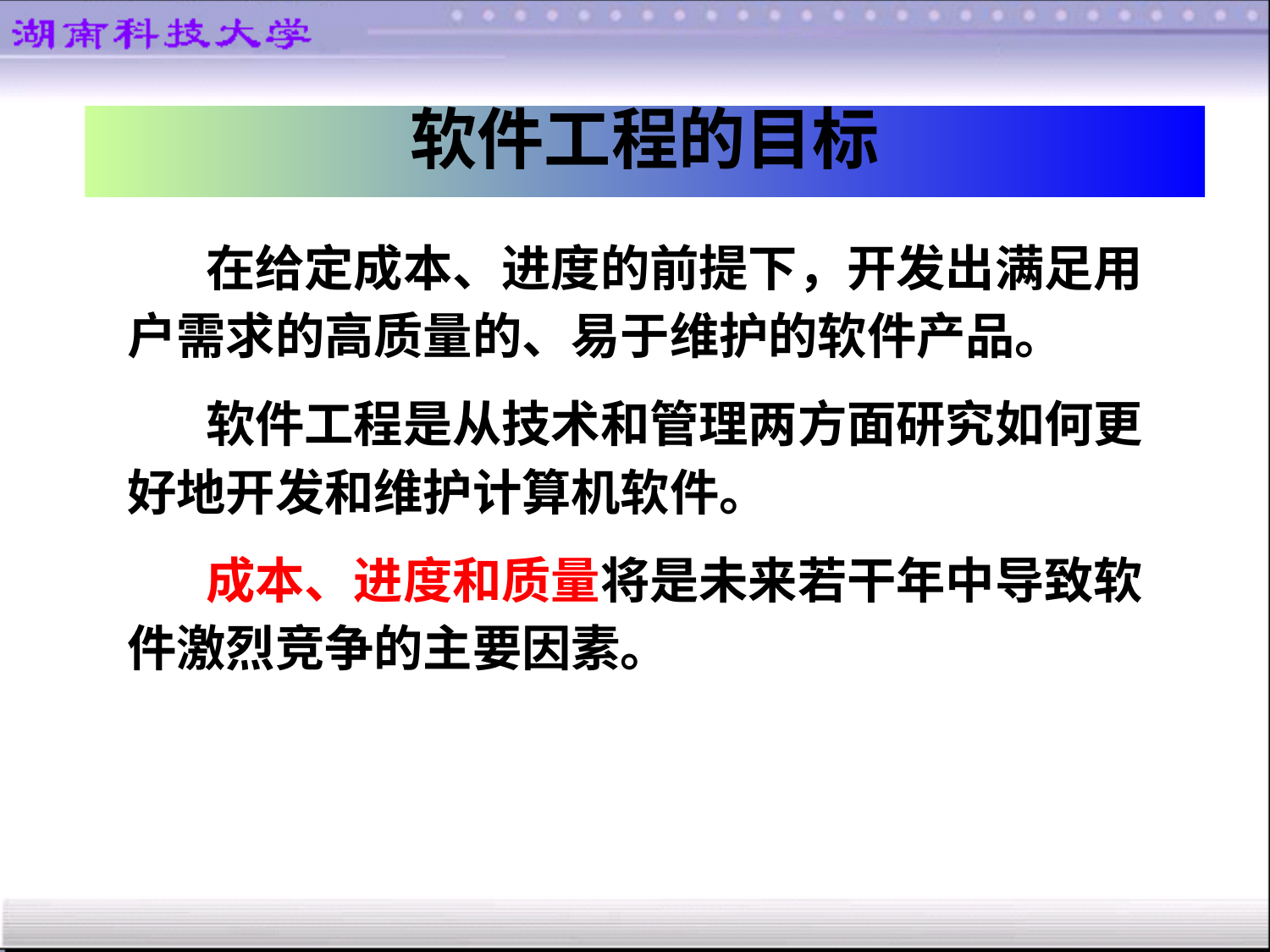

软件工程的目标
在给定成本、进度的前提下，开发出满足用户需求的高质量的、易于维护的软件产品。
软件工程是从技术和管理两方面研究如何更好地开发和维护计算机软件。
成本、进度和质量将是未来若干年中导致软件激烈竞争的主要因素。